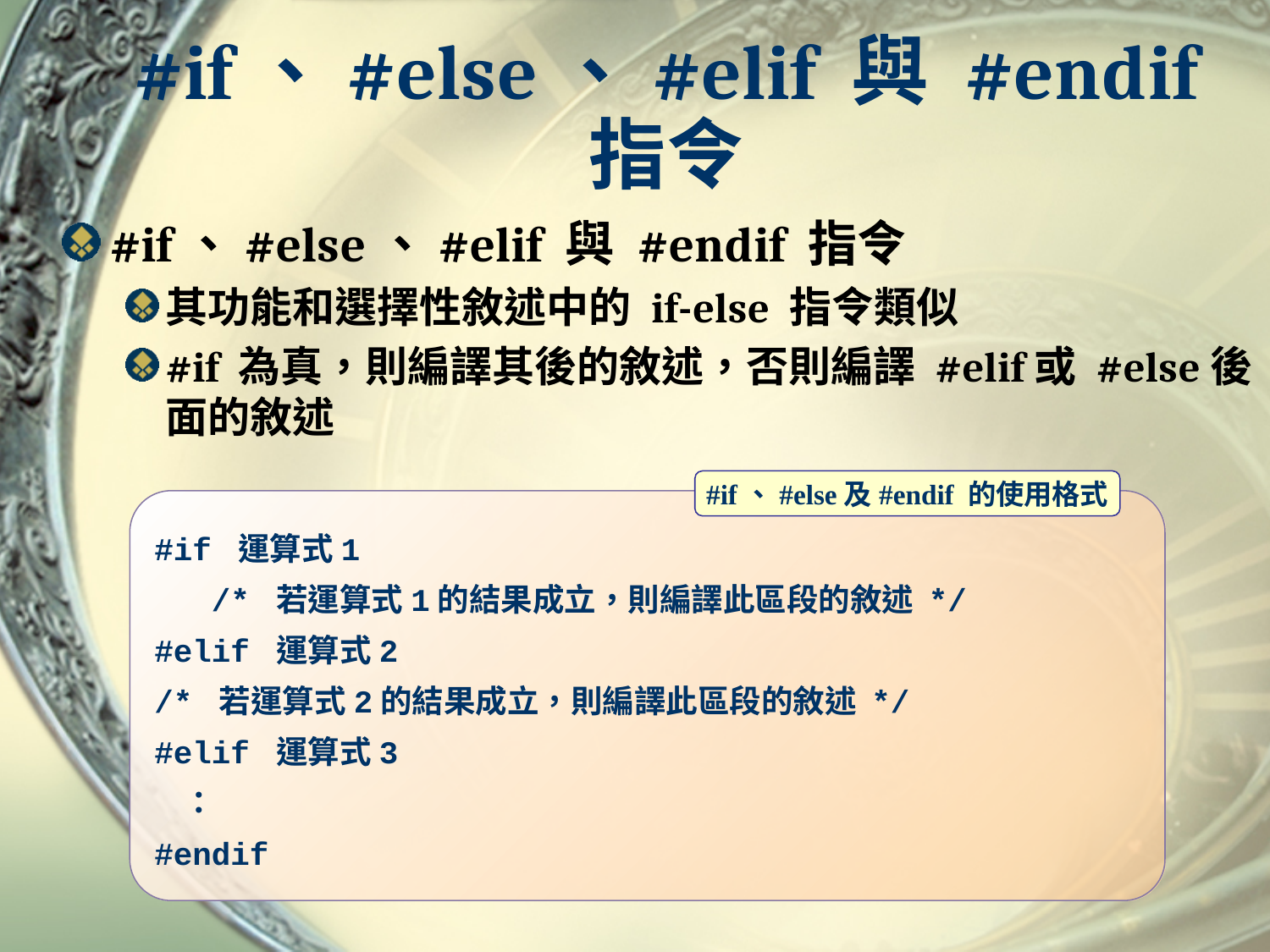

# #if、#else、#elif 與 #endif 指令
#if、#else、#elif 與 #endif 指令
其功能和選擇性敘述中的 if-else 指令類似
#if 為真，則編譯其後的敘述，否則編譯 #elif或 #else後面的敘述
#if、#else及#endif 的使用格式
#if 運算式1
   /* 若運算式1的結果成立，則編譯此區段的敘述 */
#elif 運算式2
/* 若運算式2的結果成立，則編譯此區段的敘述 */
#elif 運算式3
   ：
#endif